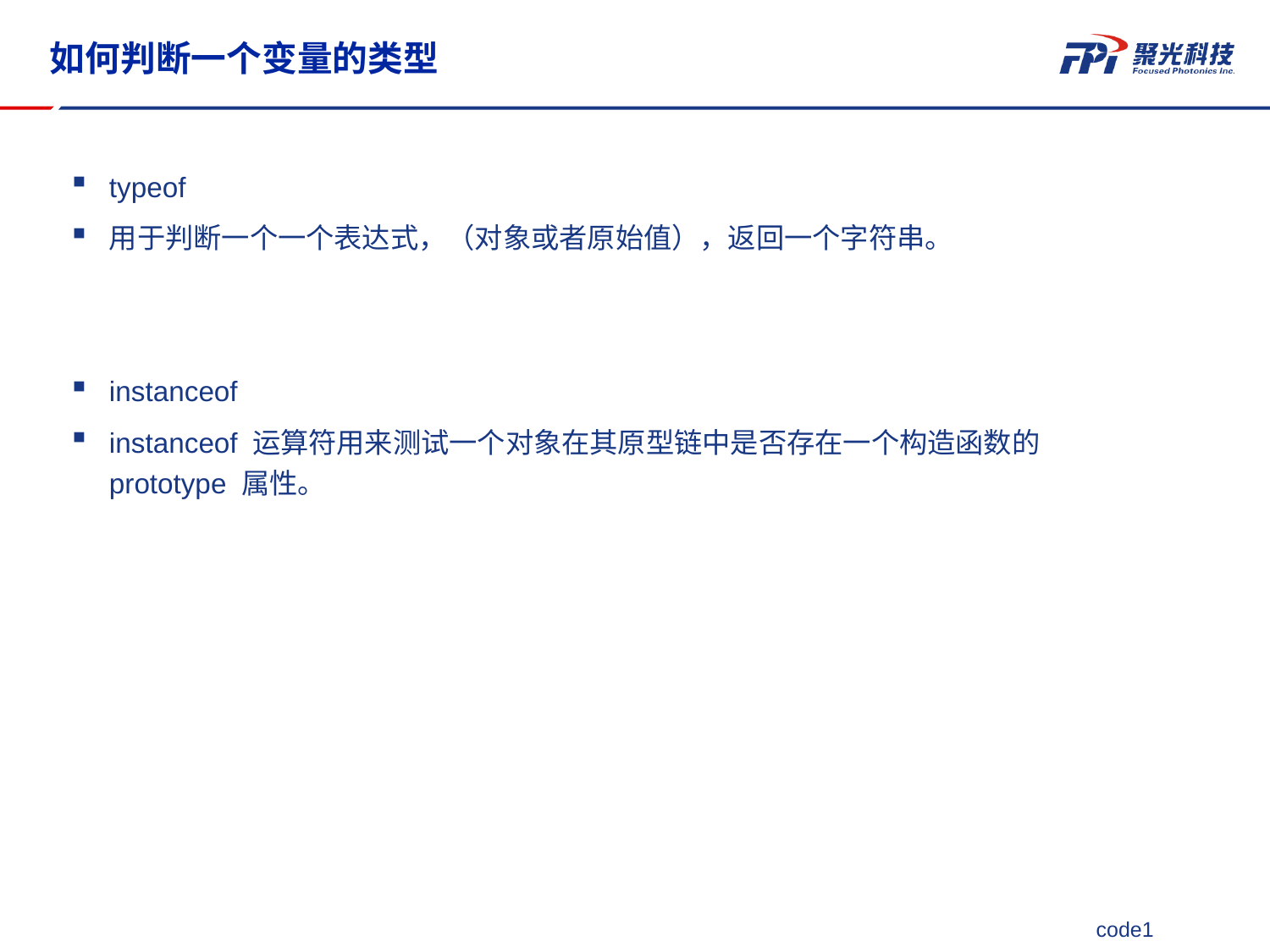

# 如何判断一个变量的类型
typeof
用于判断一个一个表达式，（对象或者原始值），返回一个字符串。

instanceof
instanceof 运算符用来测试一个对象在其原型链中是否存在一个构造函数的 prototype 属性。
code1